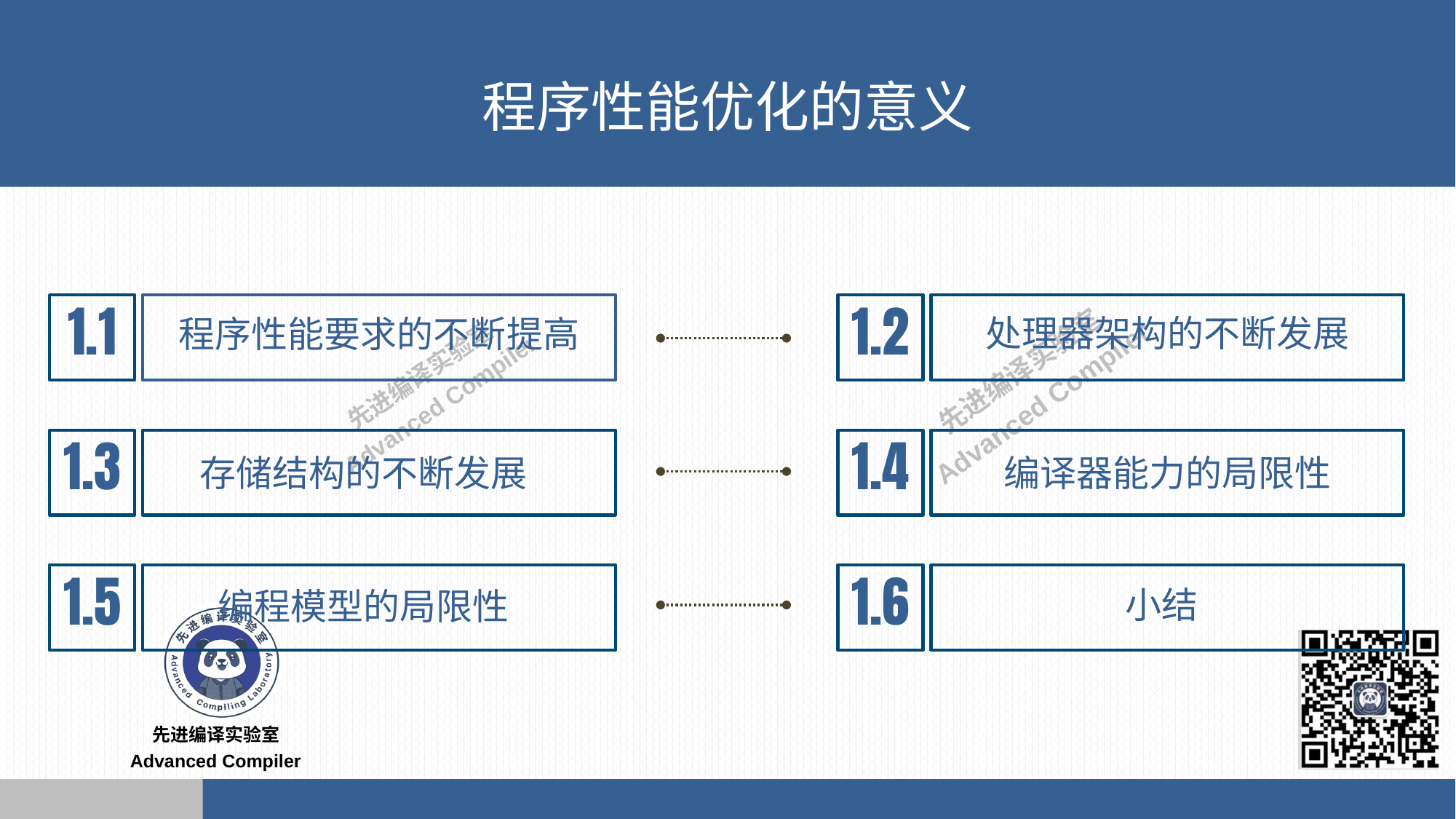

程序性能优化的意义

1.1

程序性能要求的不断提高
1.2

处理器架构的不断发展
1.3

1.4

编译器能力的局限性
存储结构的不断发展
1.5

编程模型的局限性
1.6

小结